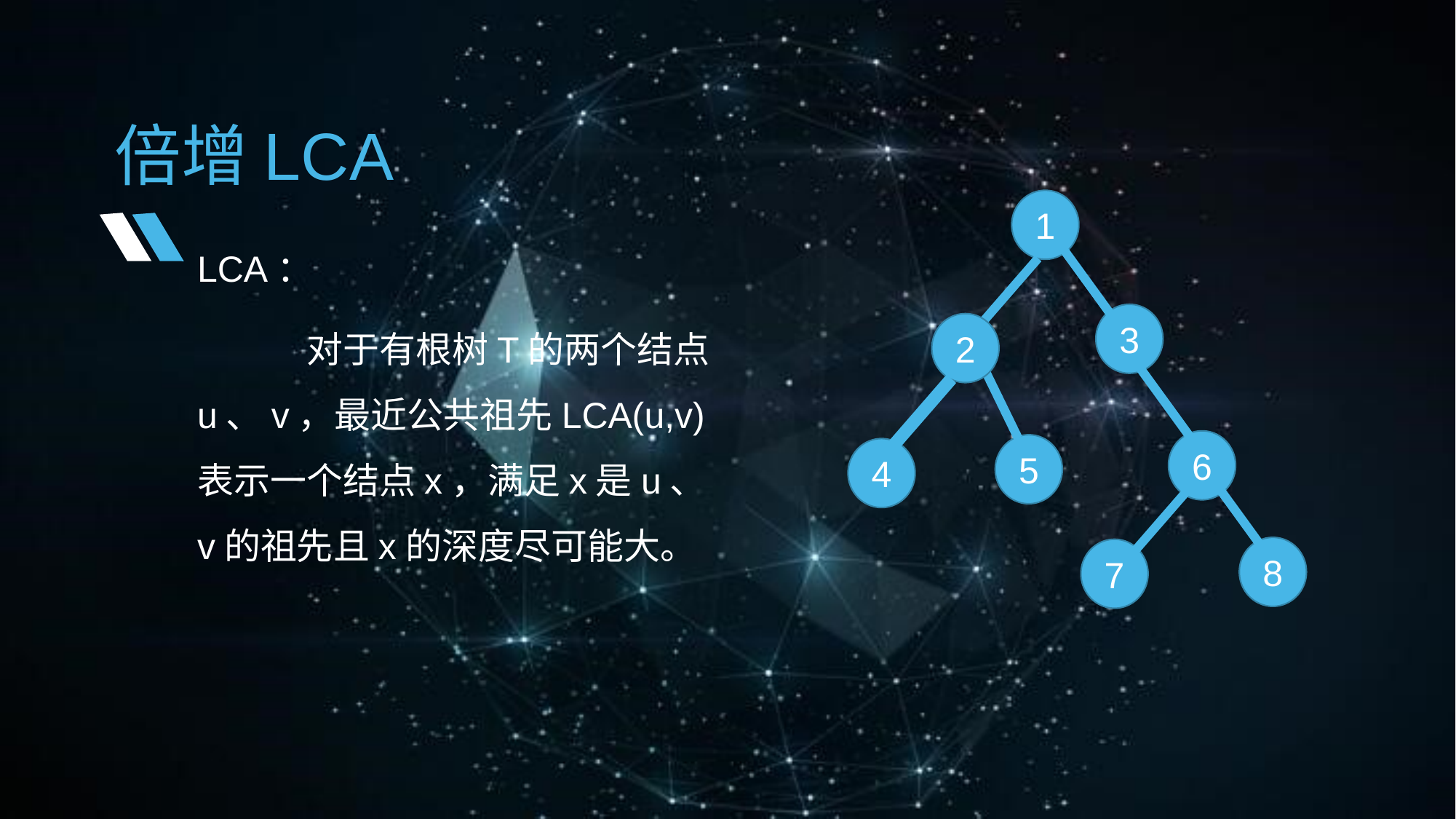

# 倍增LCA
1

3
2

6
5
4

8
7

LCA：
	对于有根树T的两个结点u、v，最近公共祖先LCA(u,v)表示一个结点x，满足x是u、v的祖先且x的深度尽可能大。